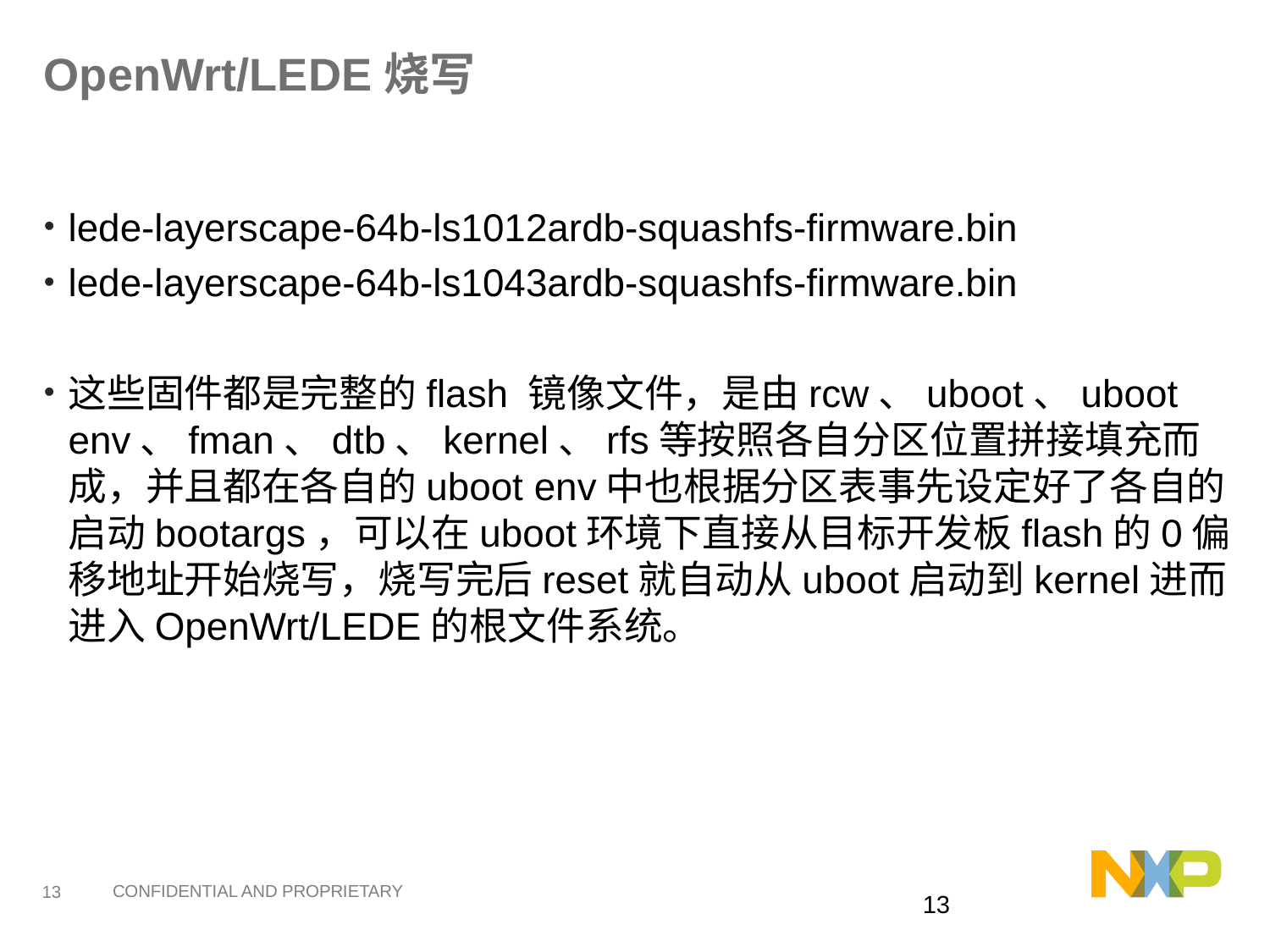

# OpenWrt/LEDE烧写

lede-layerscape-64b-ls1012ardb-squashfs-firmware.bin
lede-layerscape-64b-ls1043ardb-squashfs-firmware.bin

这些固件都是完整的flash 镜像文件，是由rcw、uboot、uboot env、fman、dtb、kernel、rfs等按照各自分区位置拼接填充而成，并且都在各自的uboot env中也根据分区表事先设定好了各自的启动bootargs，可以在uboot环境下直接从目标开发板flash的0偏移地址开始烧写，烧写完后reset就自动从uboot启动到kernel进而进入OpenWrt/LEDE的根文件系统。

13